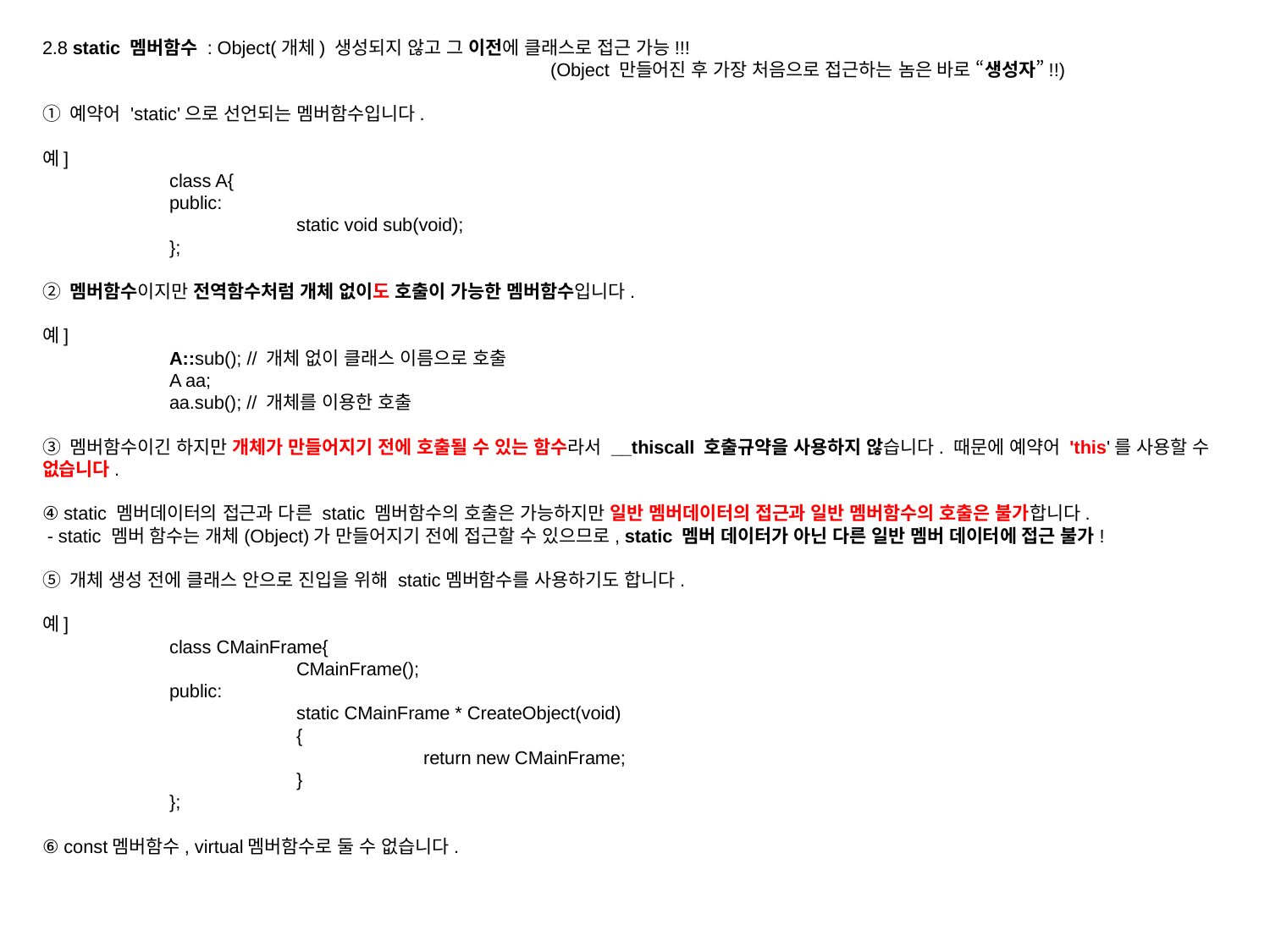

2.8 static 멤버함수 : Object(개체) 생성되지 않고 그 이전에 클래스로 접근 가능!!!
				(Object 만들어진 후 가장 처음으로 접근하는 놈은 바로 “생성자”!!)

① 예약어 'static'으로 선언되는 멤버함수입니다.

예]
	class A{
	public:
		static void sub(void);
	};

② 멤버함수이지만 전역함수처럼 개체 없이도 호출이 가능한 멤버함수입니다.

예]
	A::sub(); // 개체 없이 클래스 이름으로 호출
	A aa;
	aa.sub(); // 개체를 이용한 호출

③ 멤버함수이긴 하지만 개체가 만들어지기 전에 호출될 수 있는 함수라서 __thiscall 호출규약을 사용하지 않습니다. 때문에 예약어 'this'를 사용할 수 없습니다.

④ static 멤버데이터의 접근과 다른 static 멤버함수의 호출은 가능하지만 일반 멤버데이터의 접근과 일반 멤버함수의 호출은 불가합니다.
 - static 멤버 함수는 개체(Object)가 만들어지기 전에 접근할 수 있으므로, static 멤버 데이터가 아닌 다른 일반 멤버 데이터에 접근 불가!

⑤ 개체 생성 전에 클래스 안으로 진입을 위해 static멤버함수를 사용하기도 합니다.

예]
	class CMainFrame{
		CMainFrame();
	public:
		static CMainFrame * CreateObject(void)
		{
			return new CMainFrame;
		}
	};

⑥ const멤버함수, virtual멤버함수로 둘 수 없습니다.